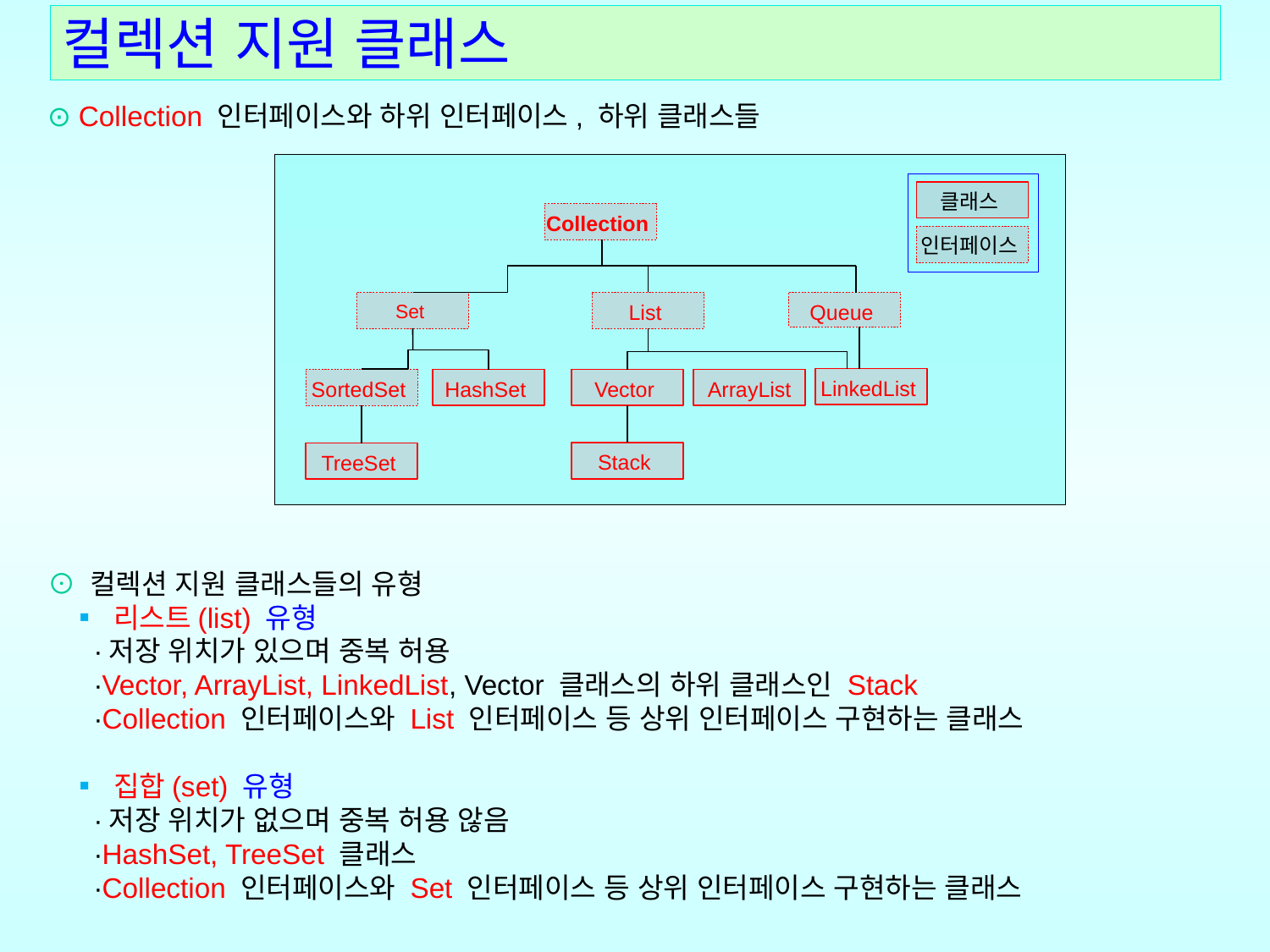

# 컬렉션 지원 클래스

⊙ Collection 인터페이스와 하위 인터페이스, 하위 클래스들

⊙ 컬렉션 지원 클래스들의 유형
   ▪ 리스트(list) 유형
      ∙저장 위치가 있으며 중복 허용
      ∙Vector, ArrayList, LinkedList, Vector 클래스의 하위 클래스인 Stack
      ∙Collection 인터페이스와 List 인터페이스 등 상위 인터페이스 구현하는 클래스

   ▪ 집합(set) 유형
      ∙저장 위치가 없으며 중복 허용 않음
      ∙HashSet, TreeSet 클래스
      ∙Collection 인터페이스와 Set 인터페이스 등 상위 인터페이스 구현하는 클래스

클래스
Collection
인터페이스
Queue
Set
List
LinkedList
SortedSet
HashSet
Vector
ArrayList
Stack
TreeSet